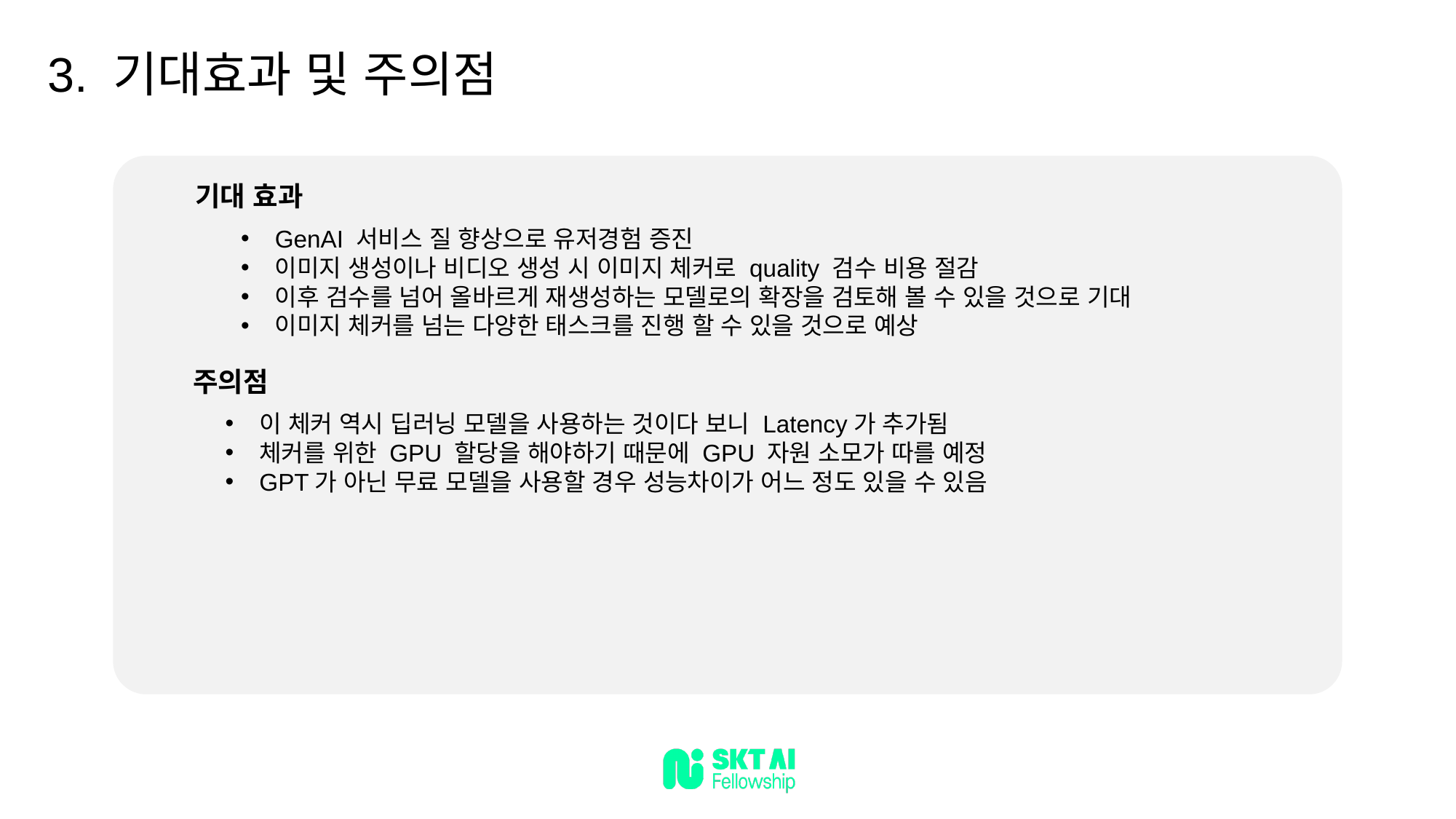

3. 기대효과 및 주의점

기대 효과
GenAI 서비스 질 향상으로 유저경험 증진
이미지 생성이나 비디오 생성 시 이미지 체커로 quality 검수 비용 절감
이후 검수를 넘어 올바르게 재생성하는 모델로의 확장을 검토해 볼 수 있을 것으로 기대
이미지 체커를 넘는 다양한 태스크를 진행 할 수 있을 것으로 예상

주의점
이 체커 역시 딥러닝 모델을 사용하는 것이다 보니 Latency가 추가됨
체커를 위한 GPU 할당을 해야하기 때문에 GPU 자원 소모가 따를 예정
GPT가 아닌 무료 모델을 사용할 경우 성능차이가 어느 정도 있을 수 있음